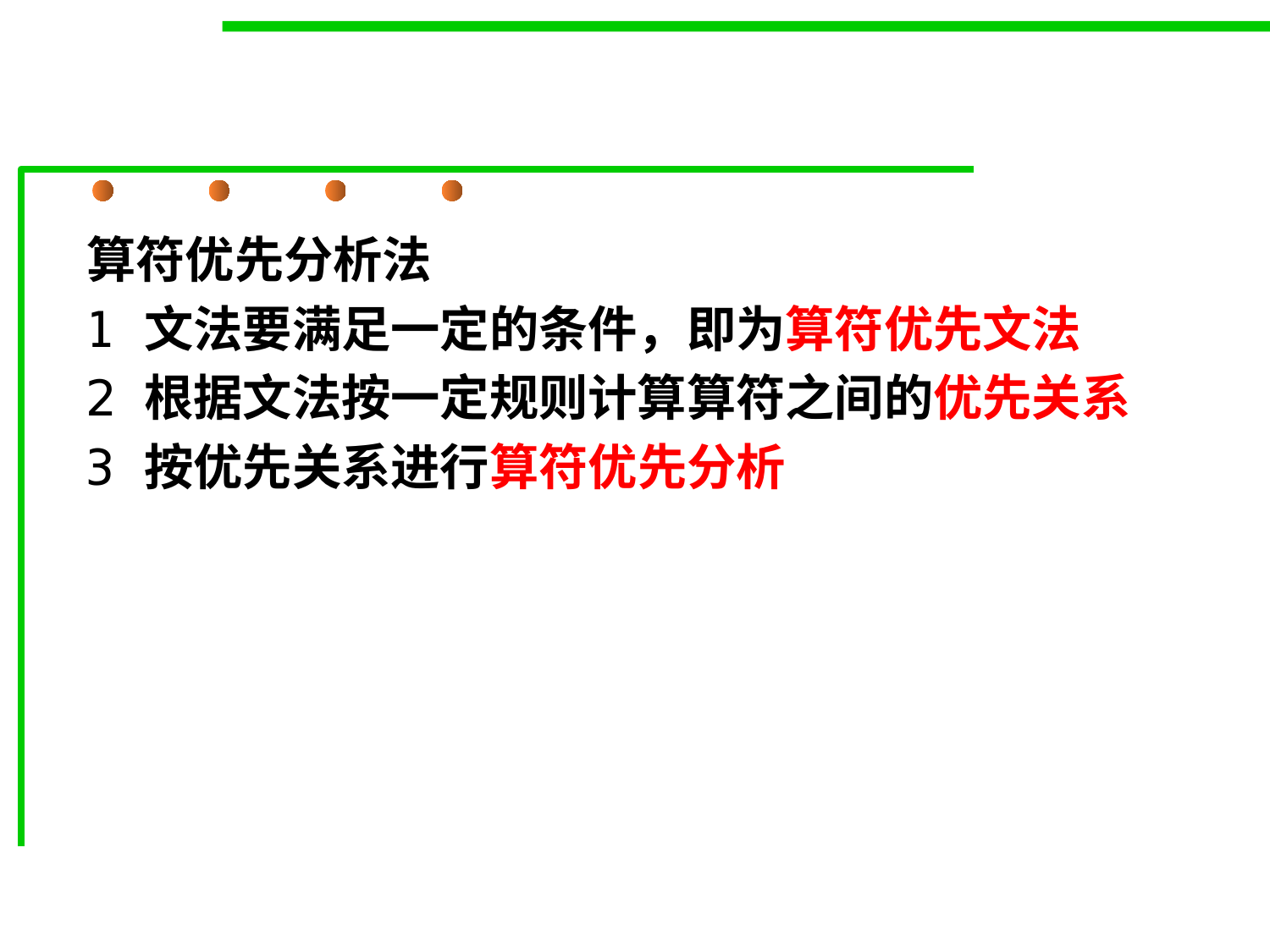

#
算符优先分析法
1 文法要满足一定的条件，即为算符优先文法
2 根据文法按一定规则计算算符之间的优先关系
3 按优先关系进行算符优先分析